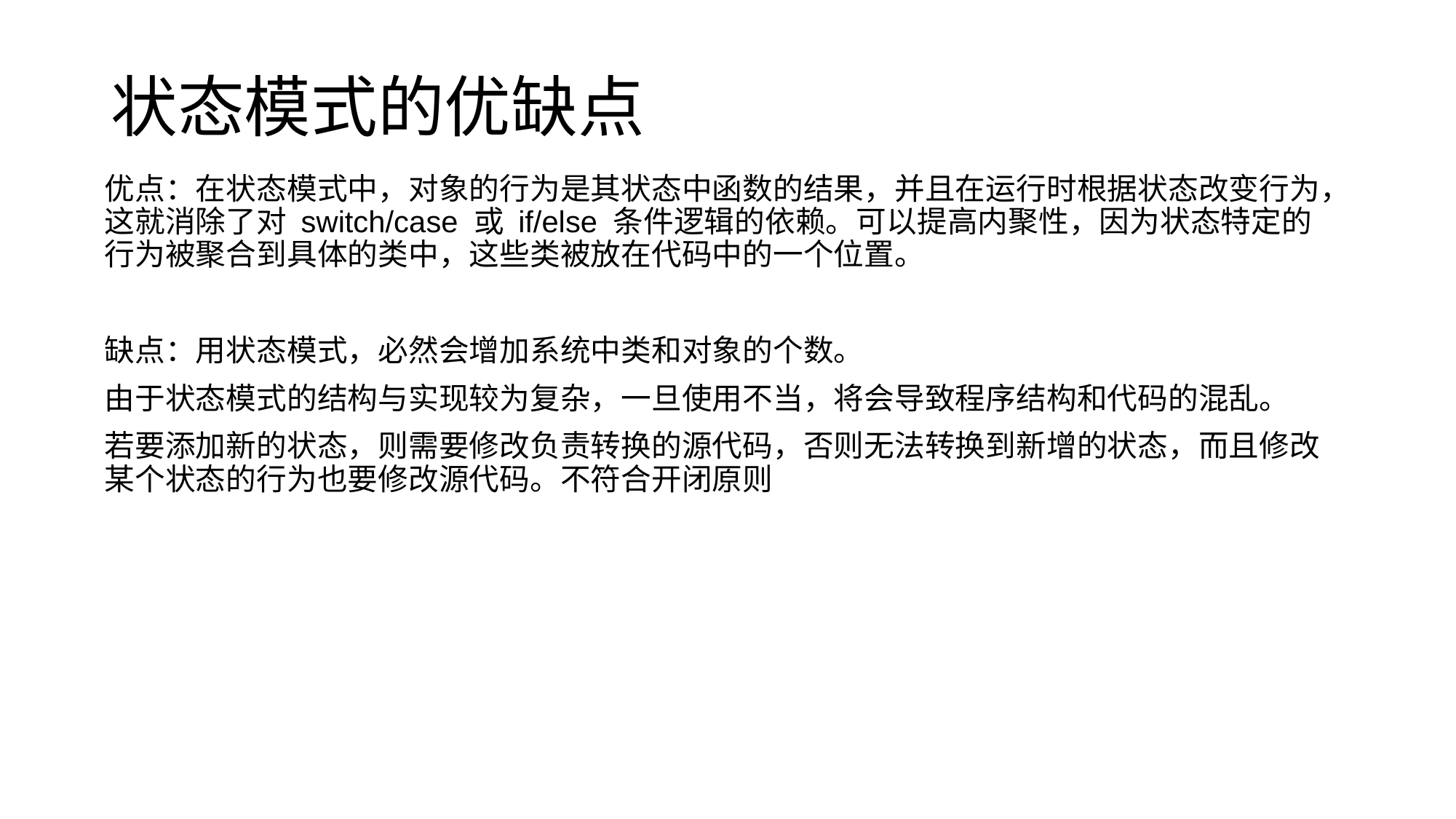

# 状态模式的优缺点
优点：在状态模式中，对象的行为是其状态中函数的结果，并且在运行时根据状态改变行为，这就消除了对 switch/case 或 if/else 条件逻辑的依赖。可以提高内聚性，因为状态特定的行为被聚合到具体的类中，这些类被放在代码中的一个位置。

缺点：用状态模式，必然会增加系统中类和对象的个数。
由于状态模式的结构与实现较为复杂，一旦使用不当，将会导致程序结构和代码的混乱。
若要添加新的状态，则需要修改负责转换的源代码，否则无法转换到新增的状态，而且修改某个状态的行为也要修改源代码。不符合开闭原则